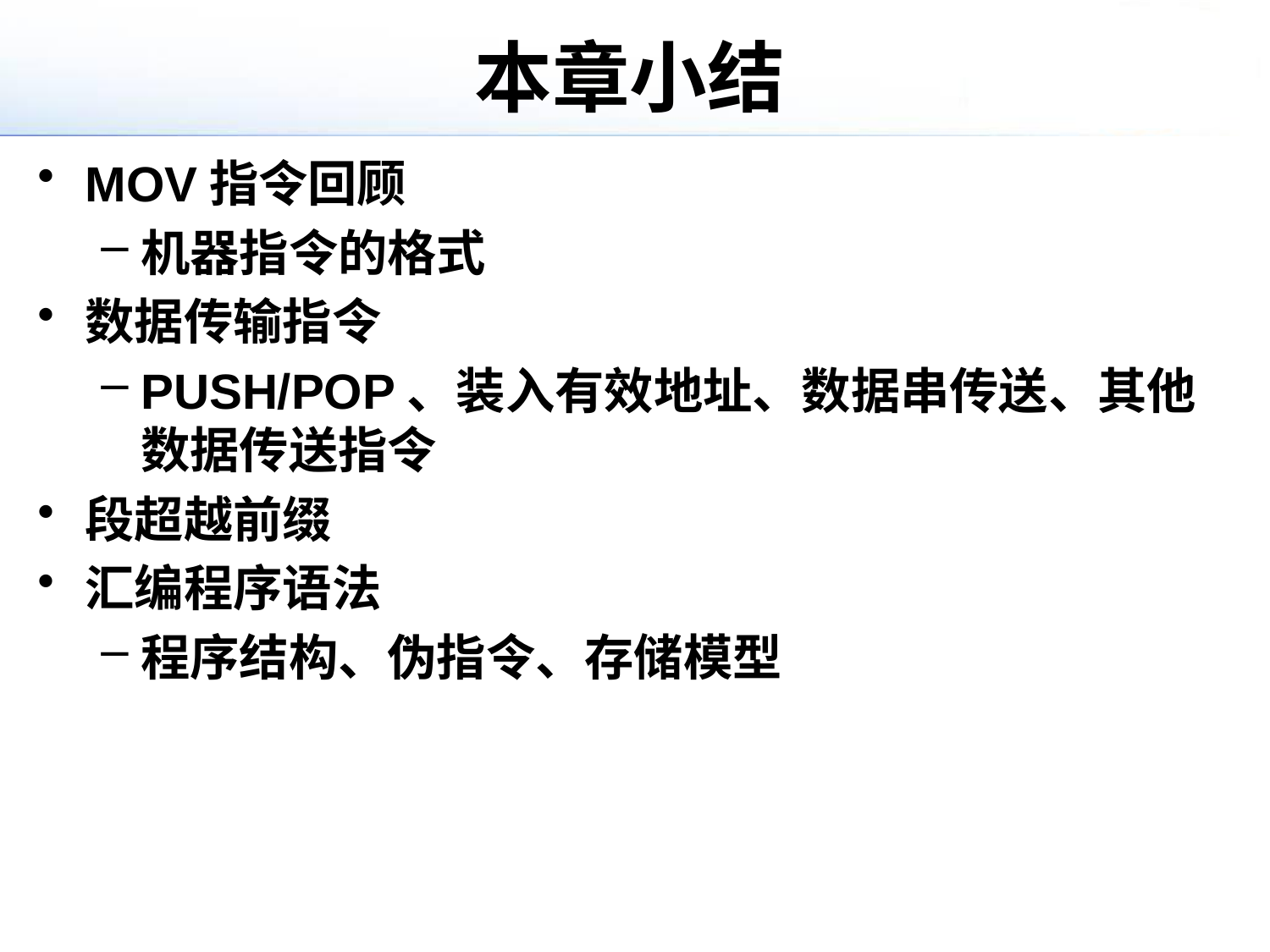

# 本章小结
MOV指令回顾
机器指令的格式
数据传输指令
PUSH/POP、装入有效地址、数据串传送、其他数据传送指令
段超越前缀
汇编程序语法
程序结构、伪指令、存储模型